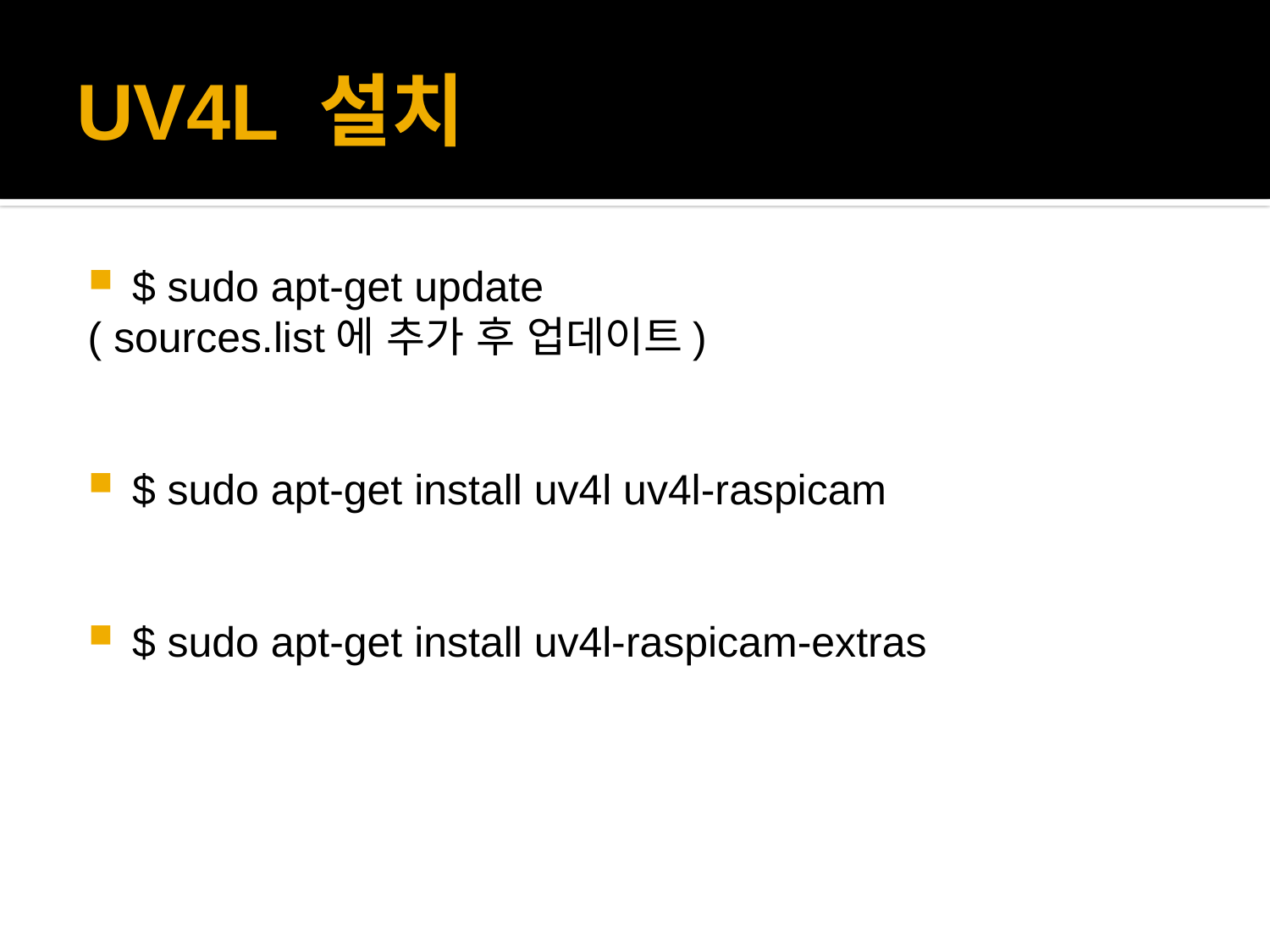

# UV4L 설치
$ sudo apt-get update
( sources.list에 추가 후 업데이트)

$ sudo apt-get install uv4l uv4l-raspicam

$ sudo apt-get install uv4l-raspicam-extras